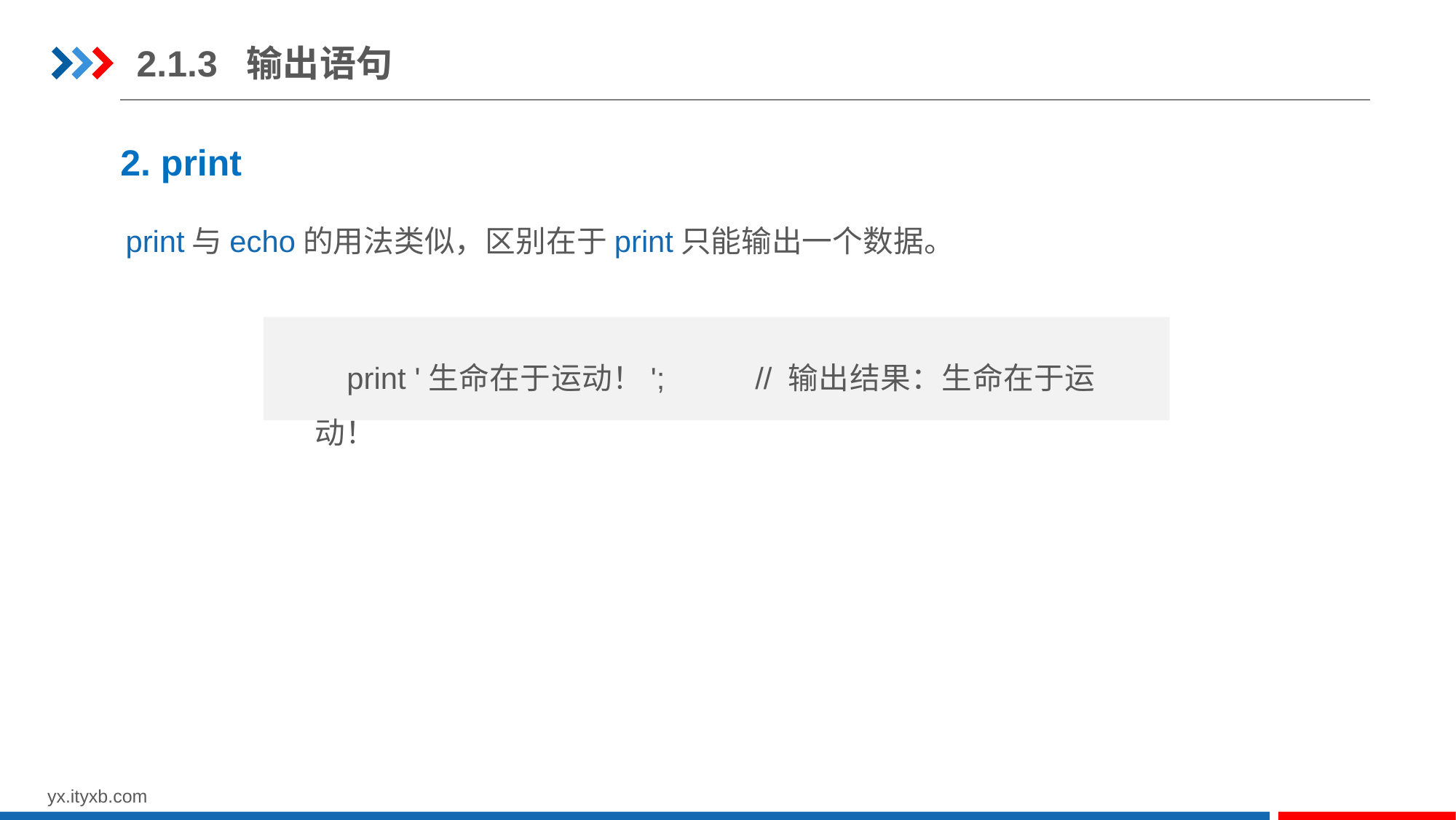

2.1.3  输出语句
2. print
print与echo的用法类似，区别在于print只能输出一个数据。

print '生命在于运动！'; 	// 输出结果：生命在于运动！